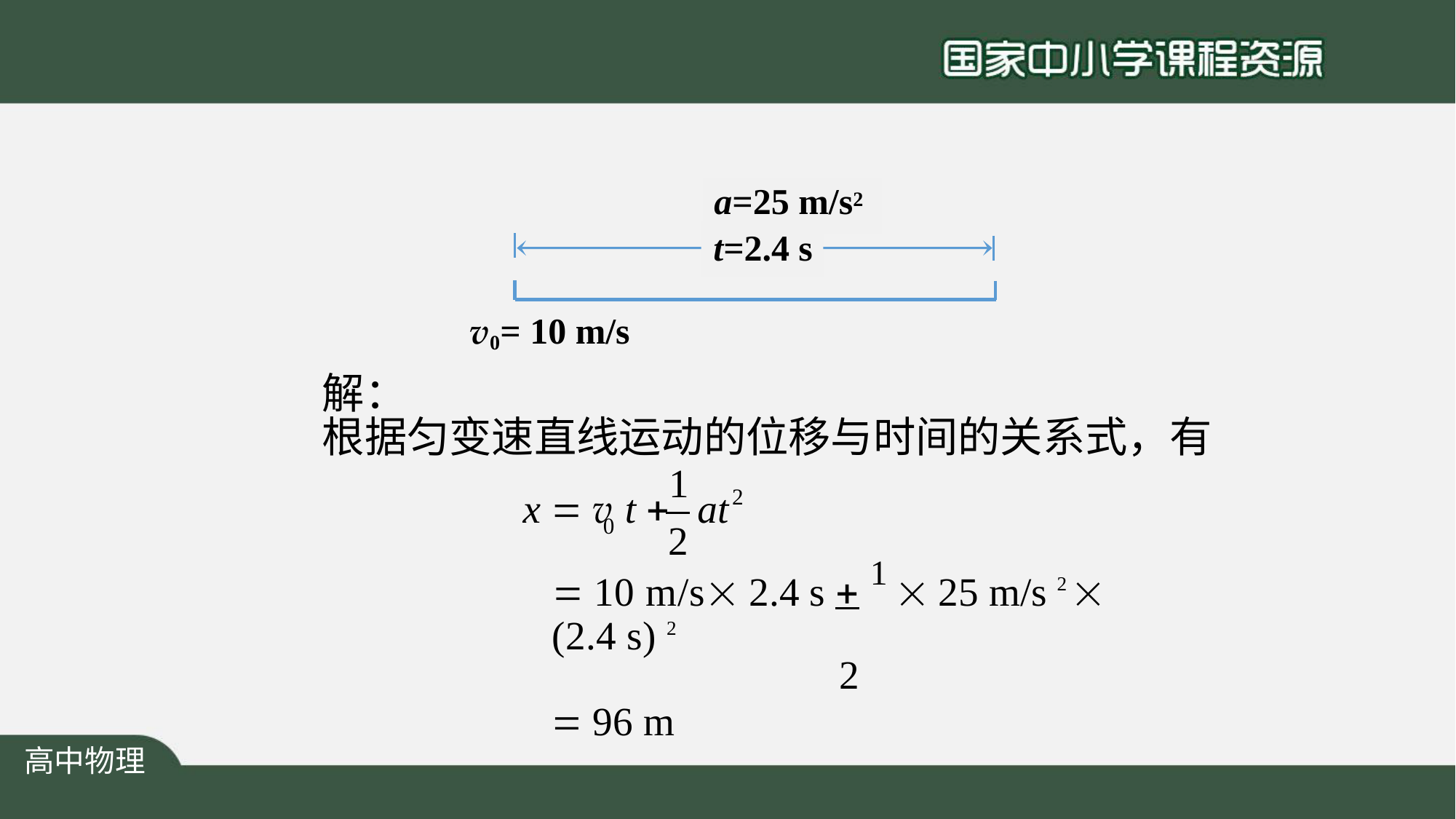

a=25 m/s2

t=2.4 s

v0= 10 m/s
解：

根据匀变速直线运动的位移与时间的关系式，有
1
2
x = v t +	at
0

2
= 10 m/s× 2.4 s + 1 × 25 m/s 2 × (2.4 s) 2
2
= 96 m

高中物理